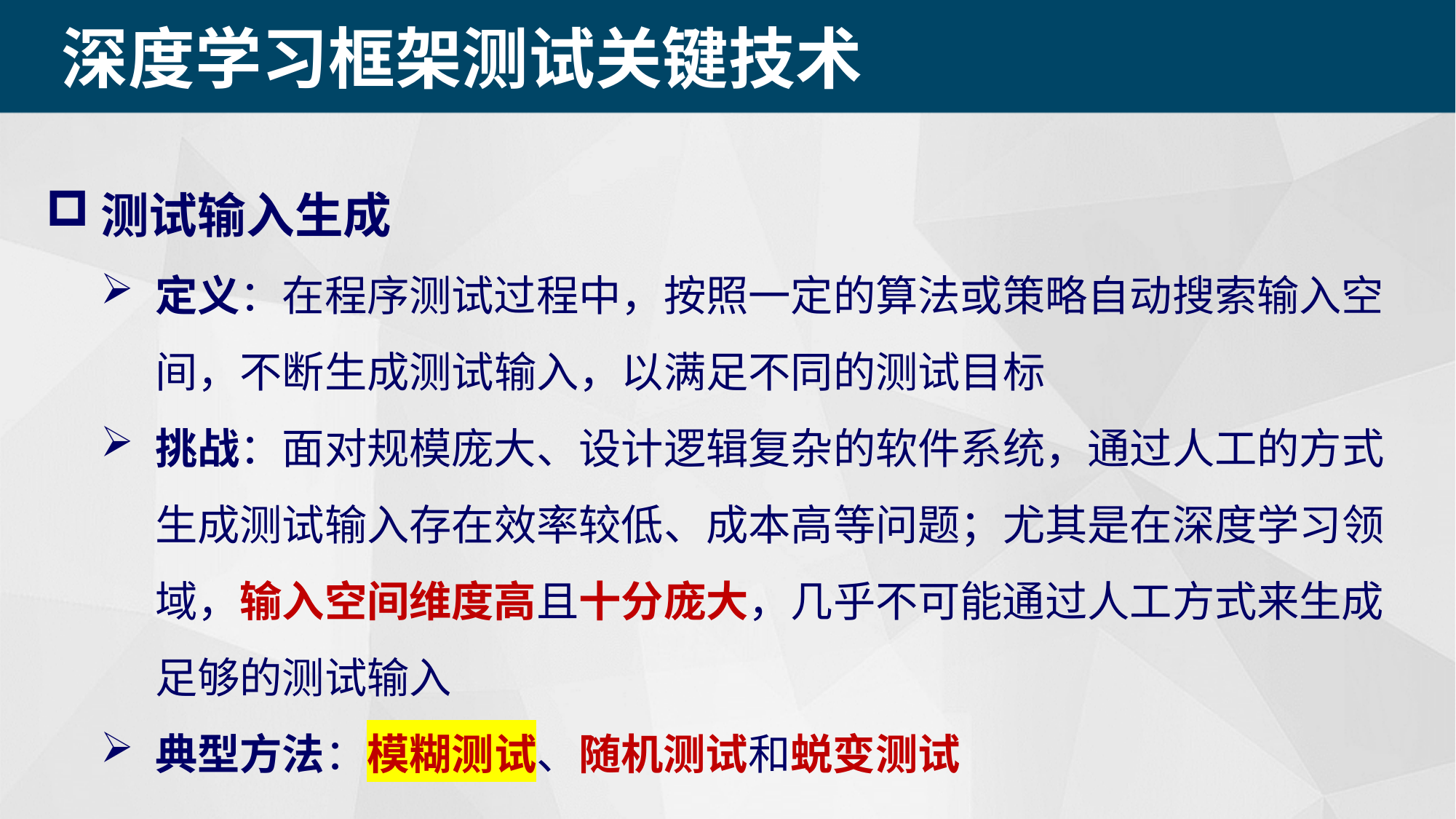

深度学习框架测试关键技术
测试输入生成
定义：在程序测试过程中，按照一定的算法或策略自动搜索输入空间，不断生成测试输入，以满足不同的测试目标
挑战：面对规模庞大、设计逻辑复杂的软件系统，通过人工的方式生成测试输入存在效率较低、成本高等问题；尤其是在深度学习领域，输入空间维度高且十分庞大，几乎不可能通过人工方式来生成足够的测试输入
典型方法：模糊测试、随机测试和蜕变测试